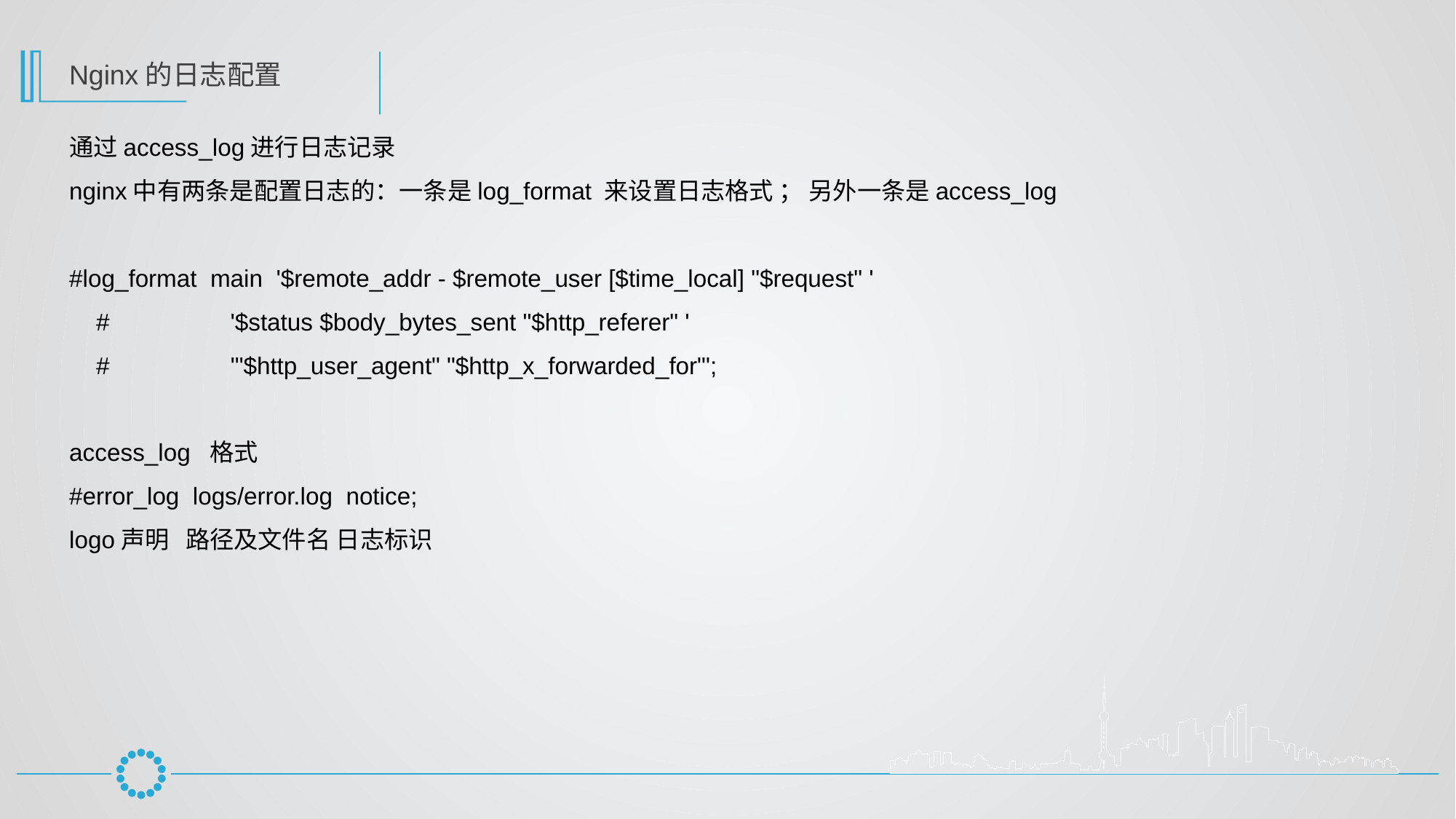

Nginx的日志配置
通过access_log进行日志记录
nginx中有两条是配置日志的：一条是log_format 来设置日志格式 ； 另外一条是access_log

#log_format  main  '$remote_addr - $remote_user [$time_local] "$request" '
    #                  '$status $body_bytes_sent "$http_referer" '
    #                  '"$http_user_agent" "$http_x_forwarded_for"';

access_log  格式
#error_log  logs/error.log  notice;
logo声明   路径及文件名 日志标识

11